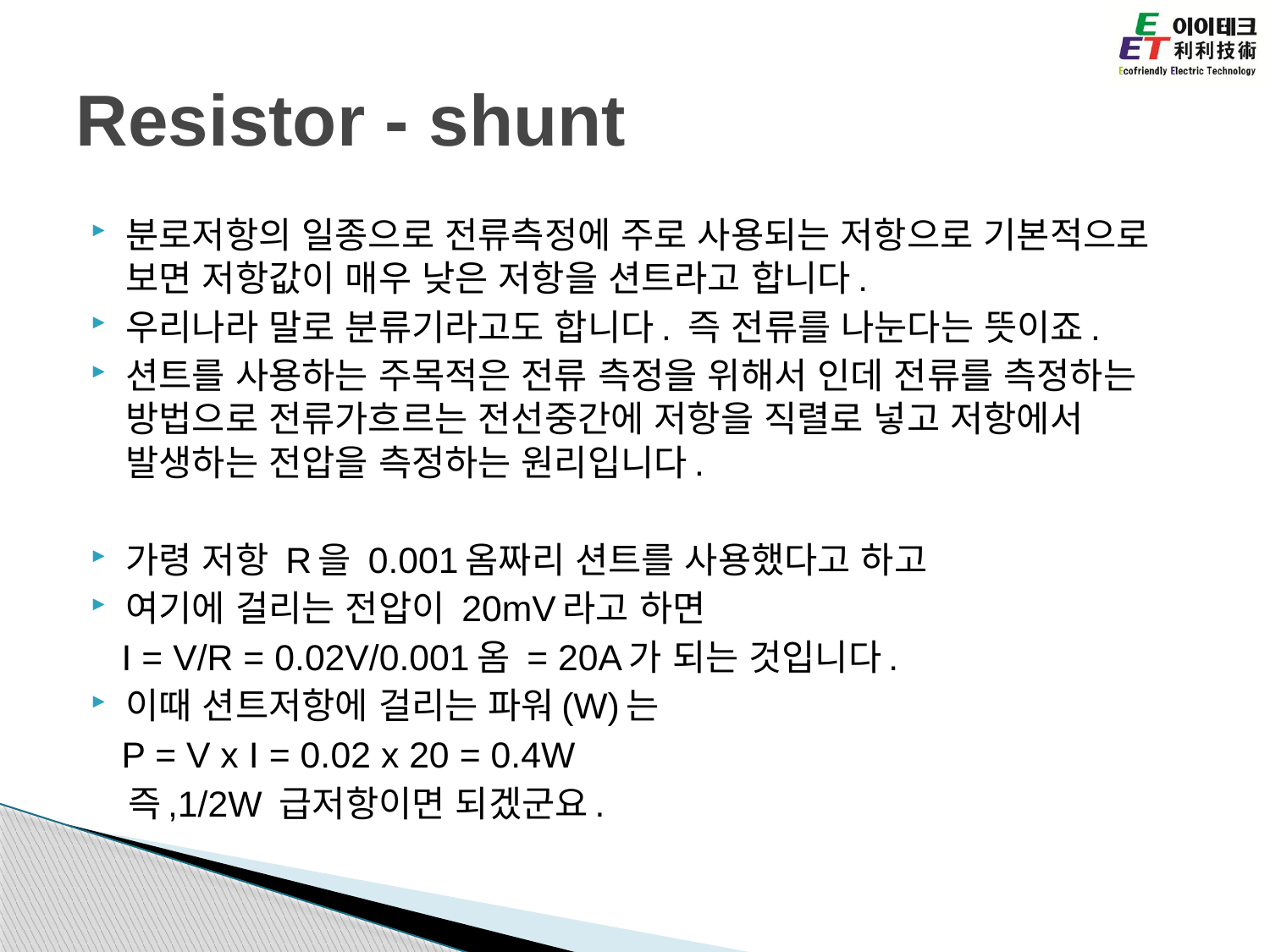

# Resistor - shunt
분로저항의 일종으로 전류측정에 주로 사용되는 저항으로 기본적으로 보면 저항값이 매우 낮은 저항을 션트라고 합니다.
우리나라 말로 분류기라고도 합니다. 즉 전류를 나눈다는 뜻이죠.
션트를 사용하는 주목적은 전류 측정을 위해서 인데 전류를 측정하는 방법으로 전류가흐르는 전선중간에 저항을 직렬로 넣고 저항에서 발생하는 전압을 측정하는 원리입니다.

가령 저항 R을 0.001옴짜리 션트를 사용했다고 하고
여기에 걸리는 전압이 20mV라고 하면
   I = V/R = 0.02V/0.001옴 = 20A가 되는 것입니다.
이때 션트저항에 걸리는 파워(W)는
   P = V x I = 0.02 x 20 = 0.4W
   즉,1/2W 급저항이면 되겠군요.